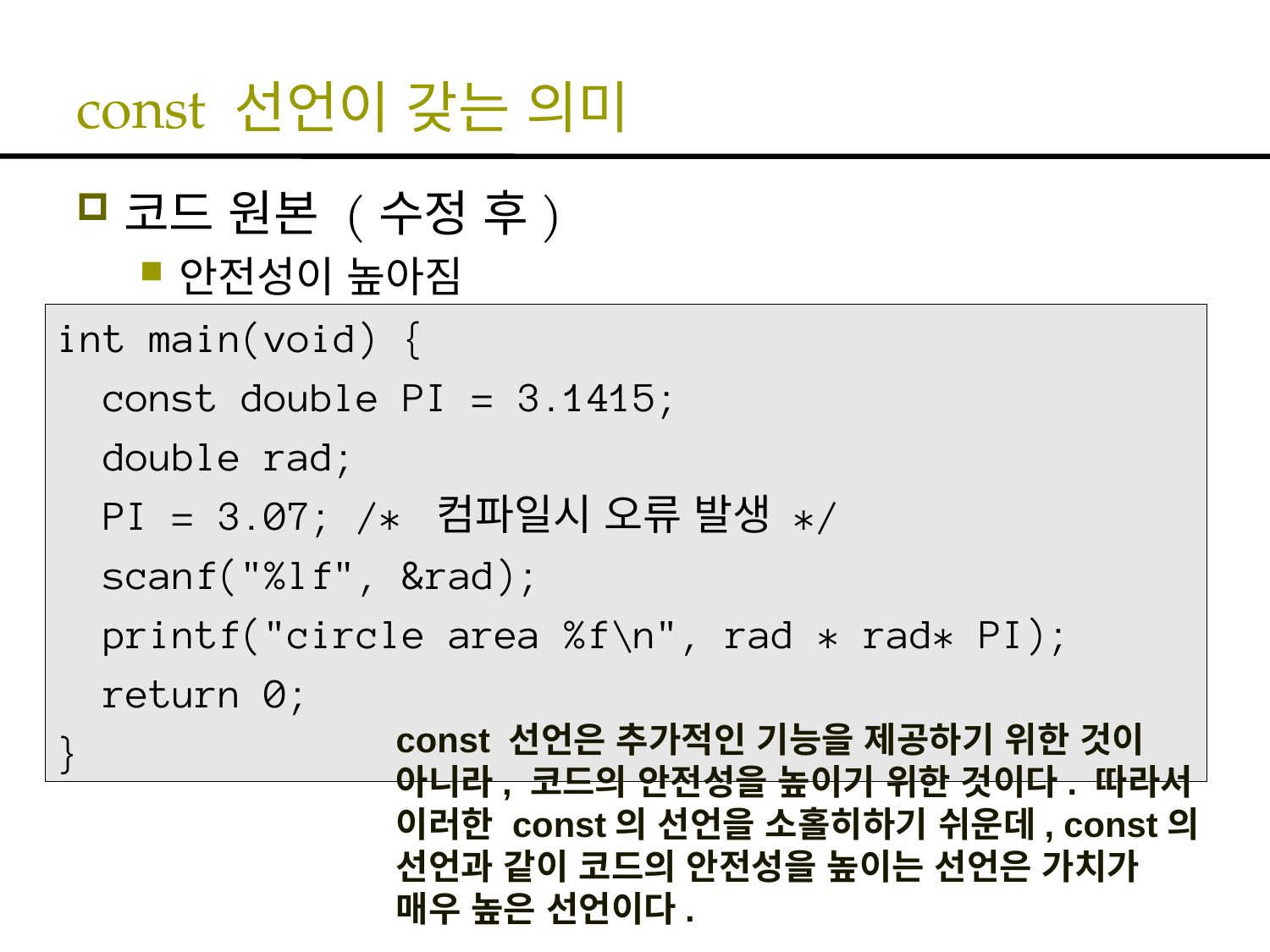

# const 선언이 갖는 의미
코드 원본 (수정 후)
안전성이 높아짐
int main(void) {
  const double PI = 3.1415;
  double rad;
  PI = 3.07; /* 컴파일시 오류 발생 */
  scanf("%lf", &rad);
  printf("circle area %f\n", rad * rad* PI);
  return 0;
}
const 선언은 추가적인 기능을 제공하기 위한 것이 아니라, 코드의 안전성을 높이기 위한 것이다. 따라서 이러한 const의 선언을 소홀히하기 쉬운데, const의 선언과 같이 코드의 안전성을 높이는 선언은 가치가 매우 높은 선언이다.